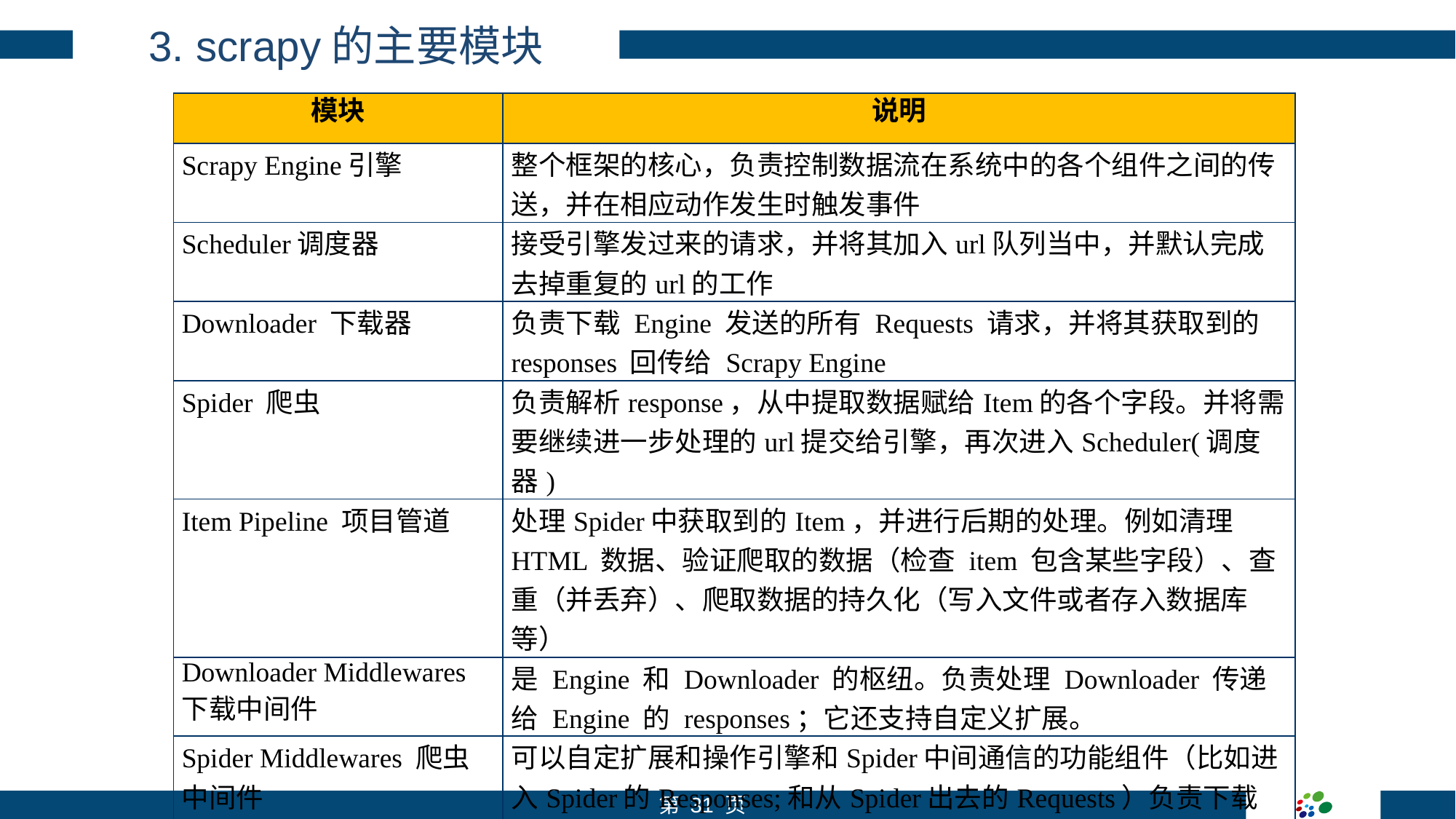

3. scrapy的主要模块
| 模块 | 说明 |
| --- | --- |
| Scrapy Engine引擎 | 整个框架的核心，负责控制数据流在系统中的各个组件之间的传送，并在相应动作发生时触发事件 |
| Scheduler调度器 | 接受引擎发过来的请求，并将其加入url队列当中，并默认完成去掉重复的url的工作 |
| Downloader 下载器 | 负责下载 Engine 发送的所有 Requests 请求，并将其获取到的 responses 回传给 Scrapy Engine |
| Spider 爬虫 | 负责解析response，从中提取数据赋给Item的各个字段。并将需要继续进一步处理的url提交给引擎，再次进入Scheduler(调度器) |
| Item Pipeline 项目管道 | 处理Spider中获取到的Item，并进行后期的处理。例如清理 HTML 数据、验证爬取的数据（检查 item 包含某些字段）、查重（并丢弃）、爬取数据的持久化（写入文件或者存入数据库等） |
| Downloader Middlewares 下载中间件 | 是 Engine 和 Downloader 的枢纽。负责处理 Downloader 传递给 Engine 的 responses；它还支持自定义扩展。 |
| Spider Middlewares 爬虫中间件 | 可以自定扩展和操作引擎和Spider中间通信的功能组件（比如进入Spider的Responses;和从Spider出去的Requests）负责下载 Engine 发送的所有 Requests 请求，并将其获取到的 responses 回传给 Scrapy Engine |